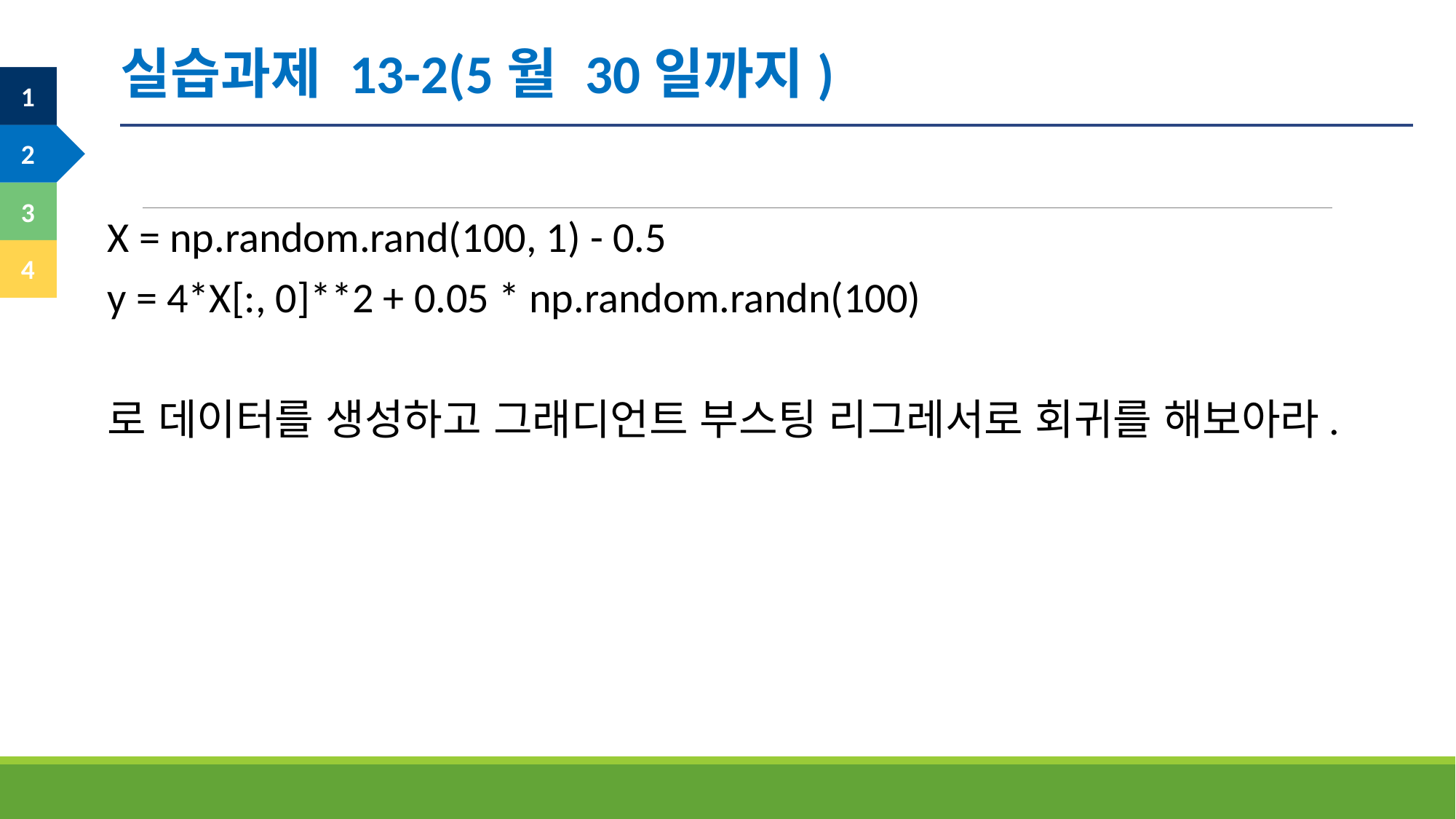

실습과제 13-2(5월 30일까지)

X = np.random.rand(100, 1) - 0.5
y = 4*X[:, 0]**2 + 0.05 * np.random.randn(100)

로 데이터를 생성하고 그래디언트 부스팅 리그레서로 회귀를 해보아라.